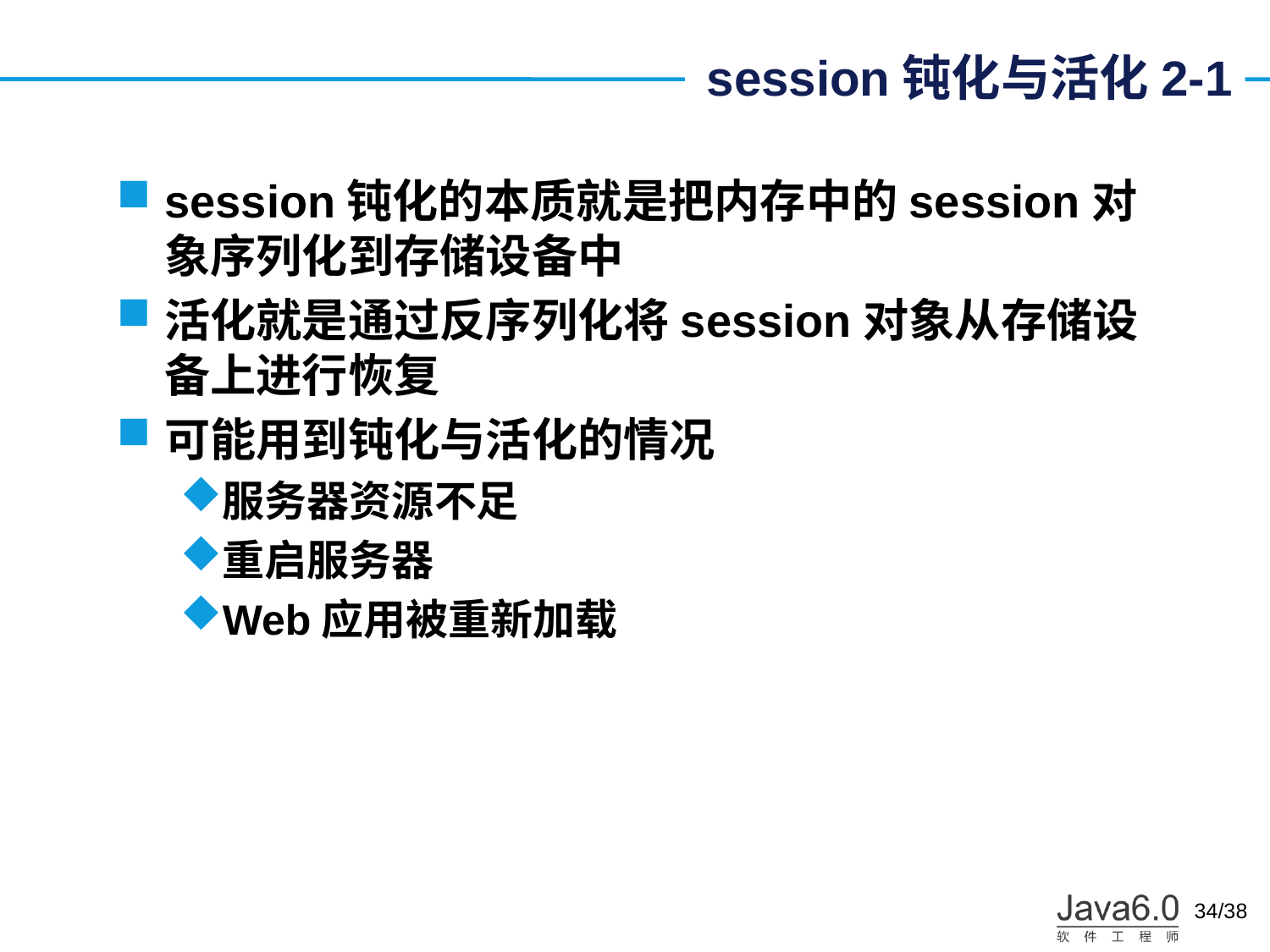

# session钝化与活化2-1
session钝化的本质就是把内存中的session对象序列化到存储设备中
活化就是通过反序列化将session对象从存储设备上进行恢复
可能用到钝化与活化的情况
服务器资源不足
重启服务器
Web应用被重新加载
34/38